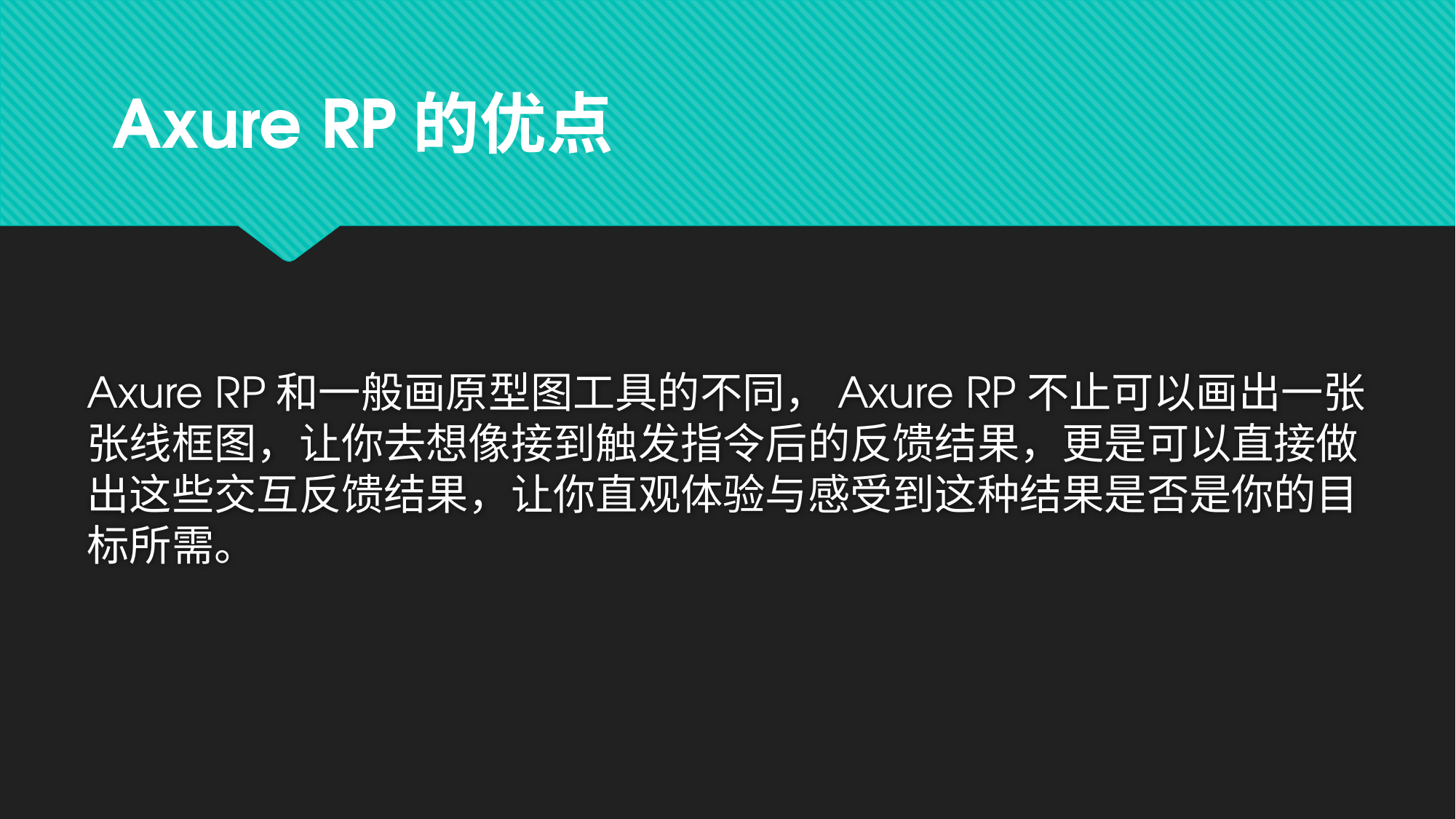

Axure RP的优点
# Axure RP和一般画原型图工具的不同，Axure RP不止可以画出一张张线框图，让你去想像接到触发指令后的反馈结果，更是可以直接做出这些交互反馈结果，让你直观体验与感受到这种结果是否是你的目标所需。